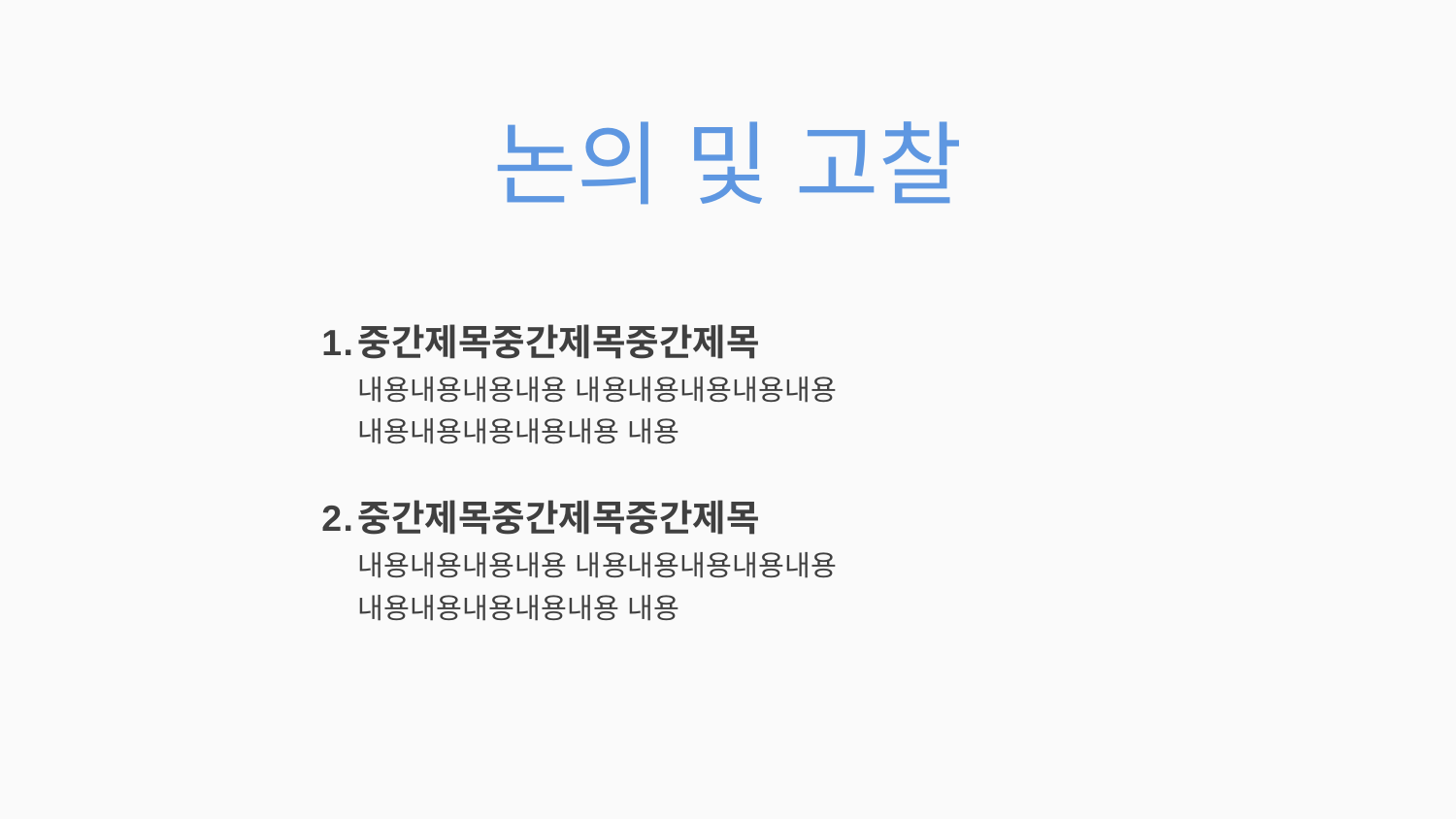

논의 및 고찰
중간제목중간제목중간제목
내용내용내용내용 내용내용내용내용내용
내용내용내용내용내용 내용
중간제목중간제목중간제목
내용내용내용내용 내용내용내용내용내용
내용내용내용내용내용 내용